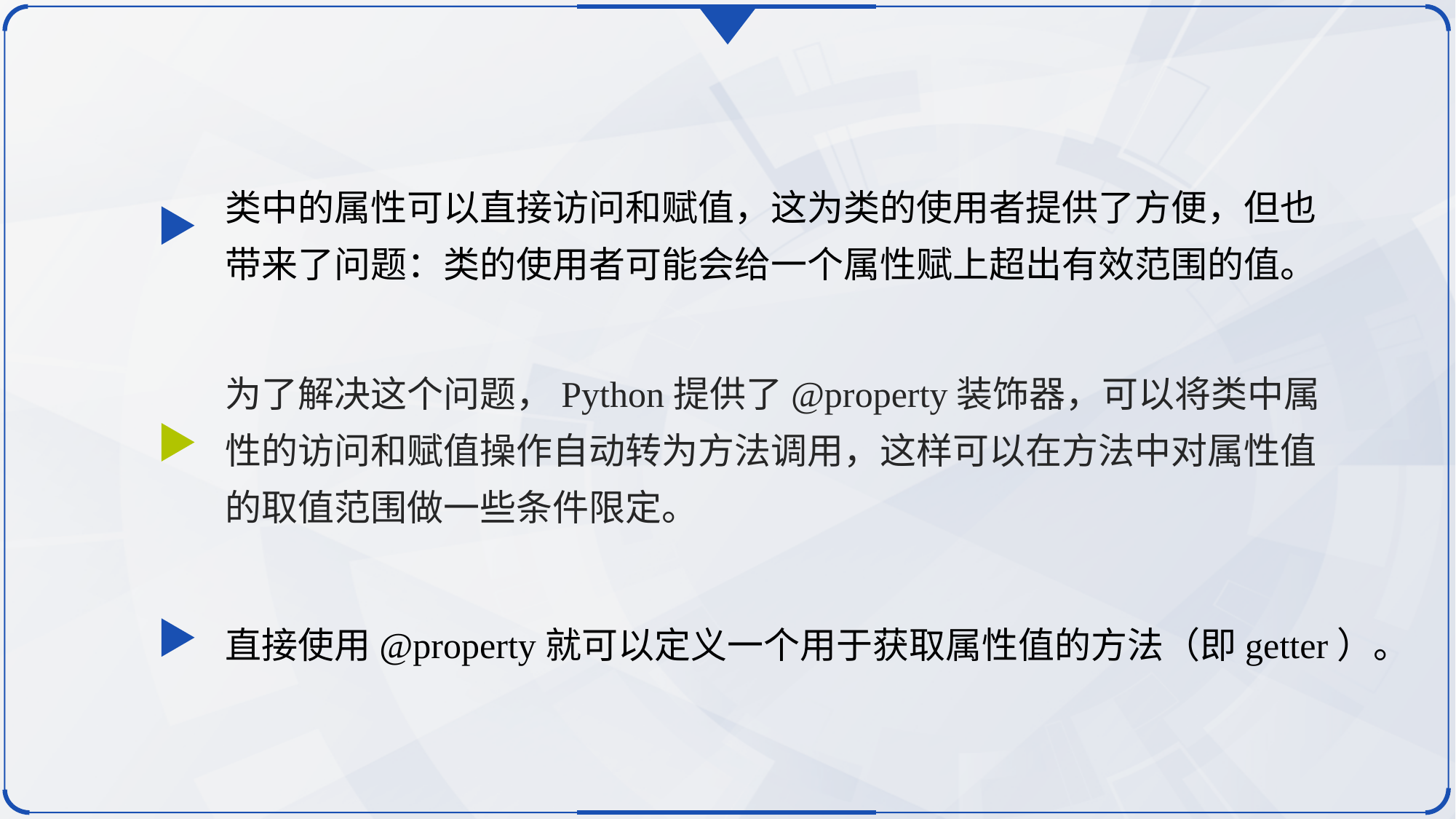

类中的属性可以直接访问和赋值，这为类的使用者提供了方便，但也带来了问题：类的使用者可能会给一个属性赋上超出有效范围的值。

为了解决这个问题，Python提供了@property装饰器，可以将类中属性的访问和赋值操作自动转为方法调用，这样可以在方法中对属性值的取值范围做一些条件限定。

直接使用@property就可以定义一个用于获取属性值的方法（即getter）。